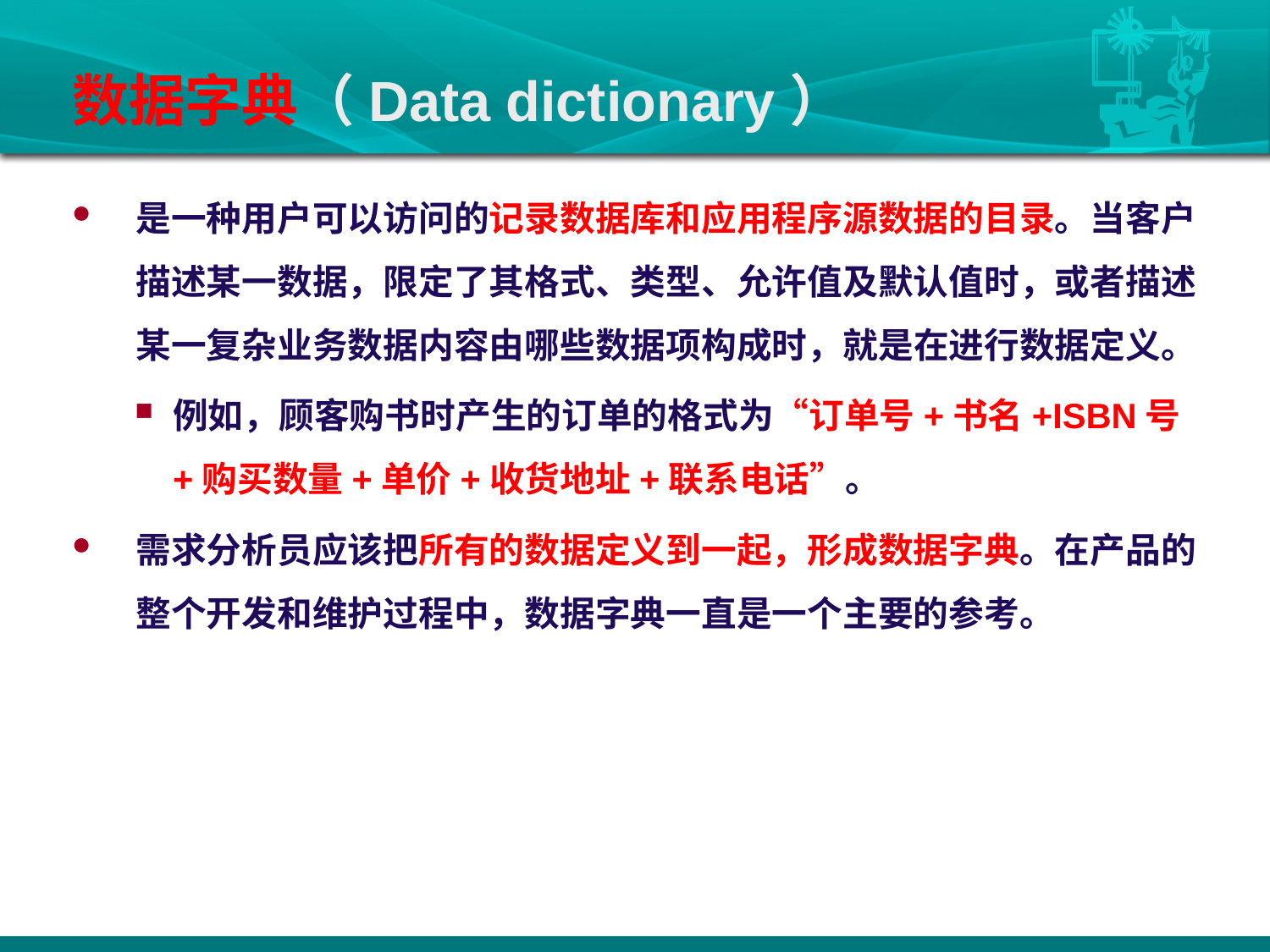

# 数据字典（Data dictionary）
是一种用户可以访问的记录数据库和应用程序源数据的目录。当客户描述某一数据，限定了其格式、类型、允许值及默认值时，或者描述某一复杂业务数据内容由哪些数据项构成时，就是在进行数据定义。
例如，顾客购书时产生的订单的格式为“订单号+书名+ISBN号+购买数量+单价+收货地址+联系电话”。
需求分析员应该把所有的数据定义到一起，形成数据字典。在产品的整个开发和维护过程中，数据字典一直是一个主要的参考。